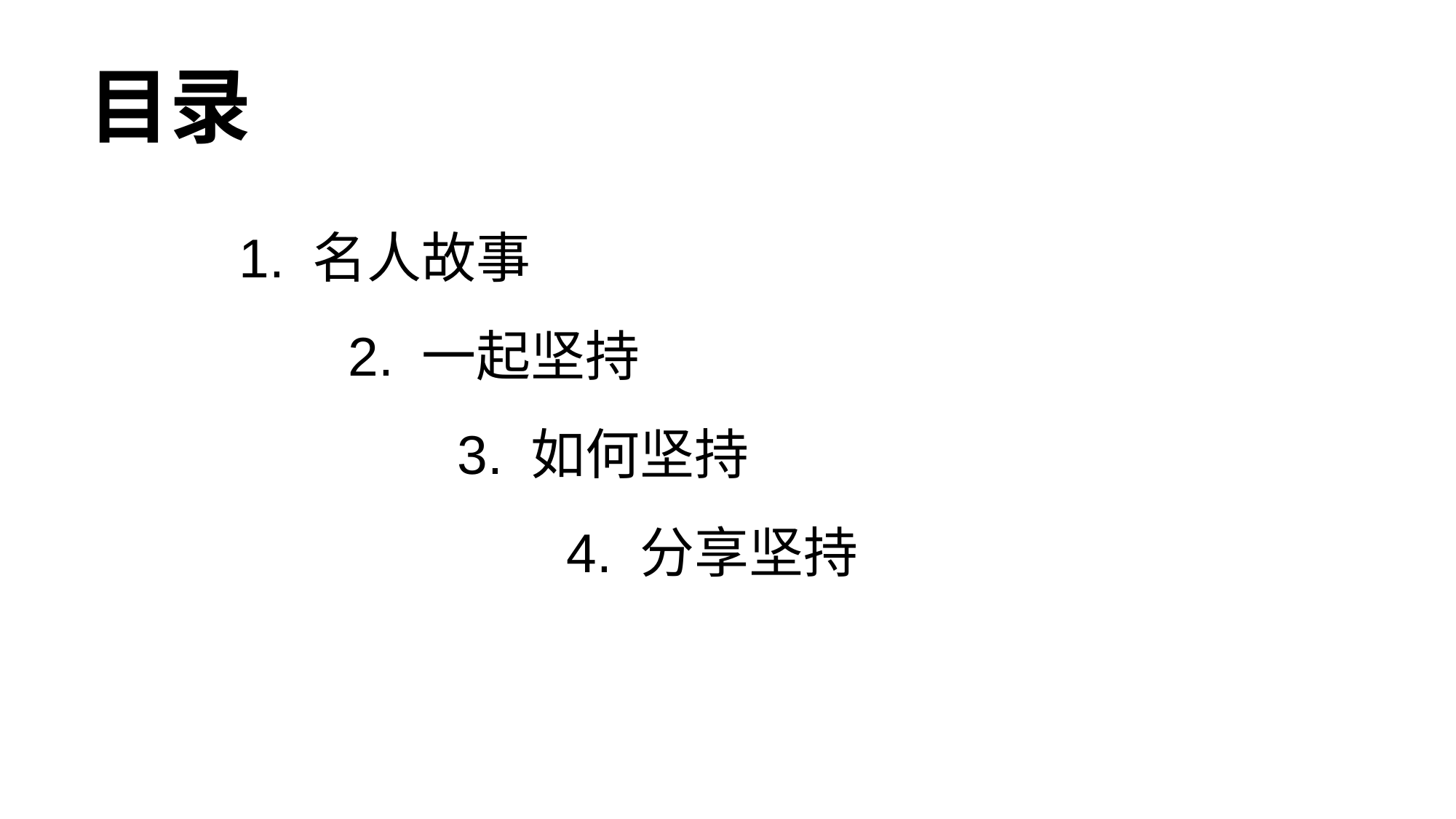

# 目录
1. 名人故事

	2. 一起坚持

		3. 如何坚持

			4. 分享坚持